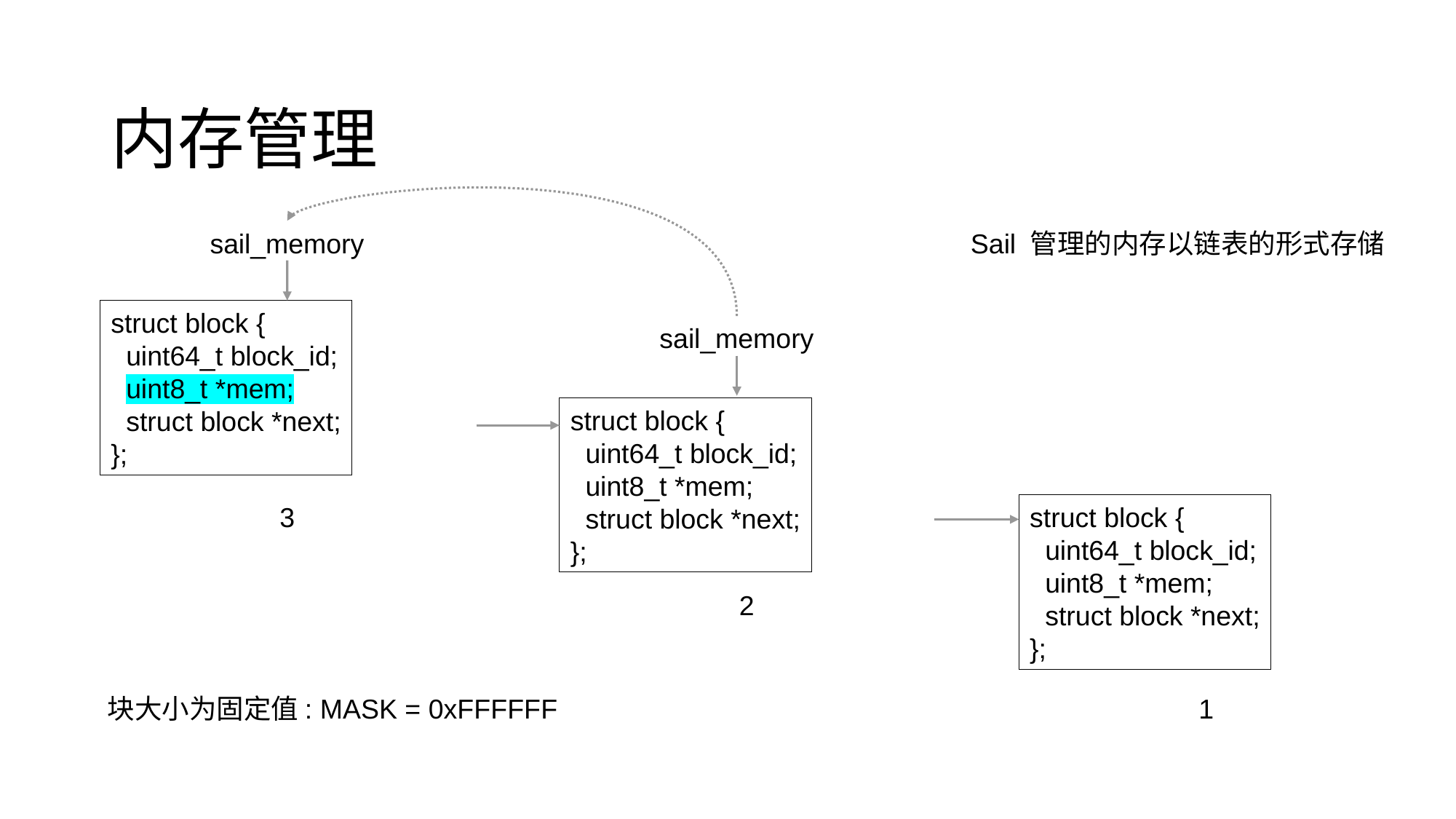

# 内存管理
sail_memory
Sail 管理的内存以链表的形式存储

struct block {
  uint64_t block_id;
  uint8_t *mem;
  struct block *next;
};
sail_memory
struct block {
  uint64_t block_id;
  uint8_t *mem;
  struct block *next;
};
struct block {
  uint64_t block_id;
  uint8_t *mem;
  struct block *next;
};
3
2
块大小为固定值: MASK = 0xFFFFFF
1